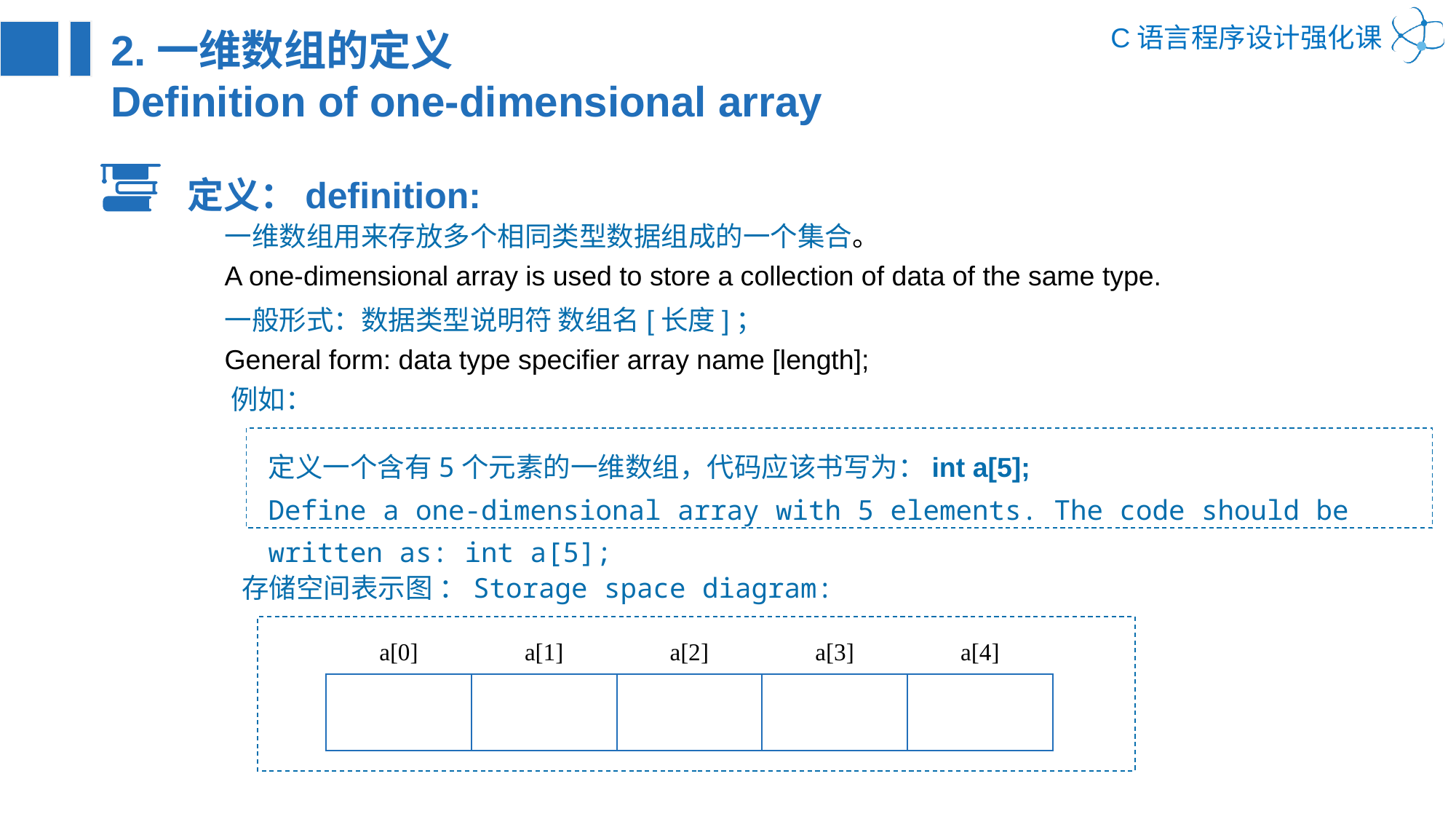

2.一维数组的定义
Definition of one-dimensional array

定义：definition:

一维数组用来存放多个相同类型数据组成的一个集合。
A one-dimensional array is used to store a collection of data of the same type.
一般形式：数据类型说明符 数组名[长度]；
General form: data type specifier array name [length];

例如：

定义一个含有5个元素的一维数组，代码应该书写为：int a[5];
Define a one-dimensional array with 5 elements. The code should be written as: int a[5];
存储空间表示图 ：Storage space diagram:

| a[0] | a[1] | a[2] | a[3] | a[4] |
| --- | --- | --- | --- | --- |
|  |  |  |  |  |